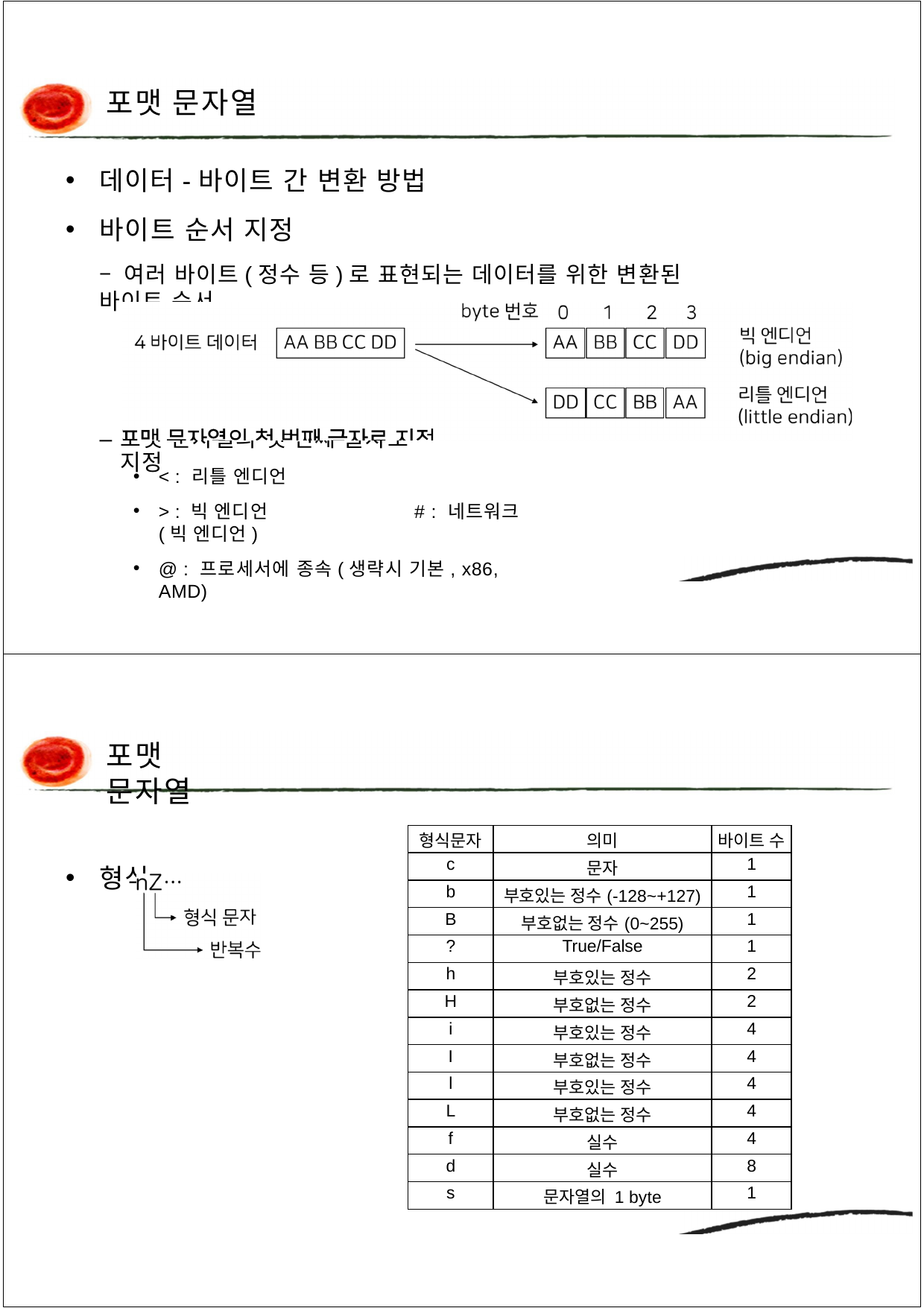

포맷 문자열

데이터-바이트 간 변환 방법
바이트 순서 지정
– 여러 바이트(정수 등)로 표현되는 데이터를 위한 변환된 바이트 순서

–
< : 리틀 엔디언
> : 빅 엔디언	# : 네트워크(빅 엔디언)
@ : 프로세서에 종속(생략시 기본, x86, AMD)
포맷 문자열의 첫 번째 글자로 지정

포맷 문자열

형식 :
| 형식문자 | 의미 | 바이트 수 |
| --- | --- | --- |
| c | 문자 | 1 |
| b | 부호있는 정수(-128~+127) | 1 |
| B | 부호없는 정수(0~255) | 1 |
| ? | True/False | 1 |
| h | 부호있는 정수 | 2 |
| H | 부호없는 정수 | 2 |
| i | 부호있는 정수 | 4 |
| I | 부호없는 정수 | 4 |
| l | 부호있는 정수 | 4 |
| L | 부호없는 정수 | 4 |
| f | 실수 | 4 |
| d | 실수 | 8 |
| s | 문자열의 1 byte | 1 |